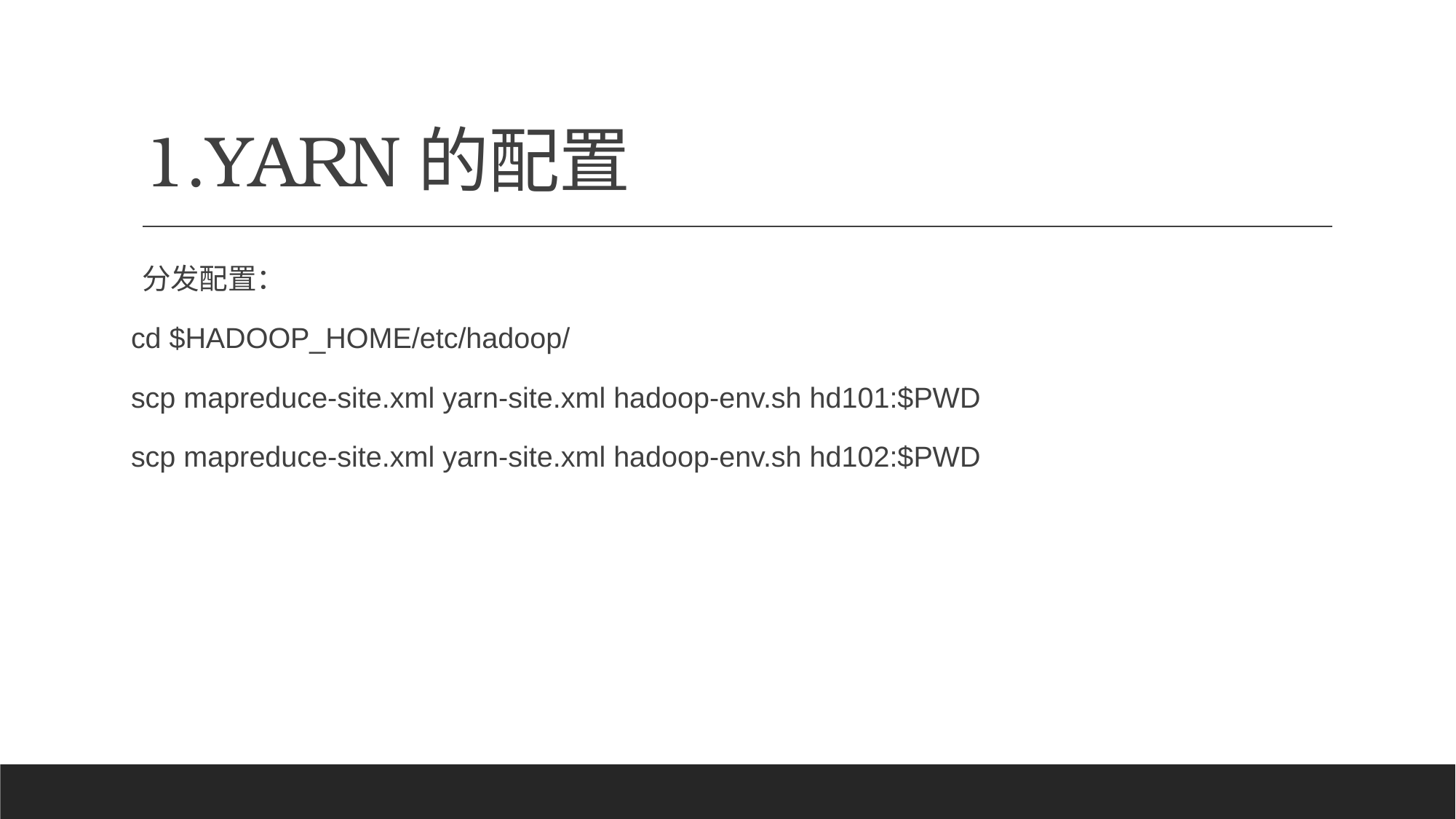

# 1.YARN的配置
分发配置：
cd $HADOOP_HOME/etc/hadoop/
scp mapreduce-site.xml yarn-site.xml hadoop-env.sh hd101:$PWD
scp mapreduce-site.xml yarn-site.xml hadoop-env.sh hd102:$PWD